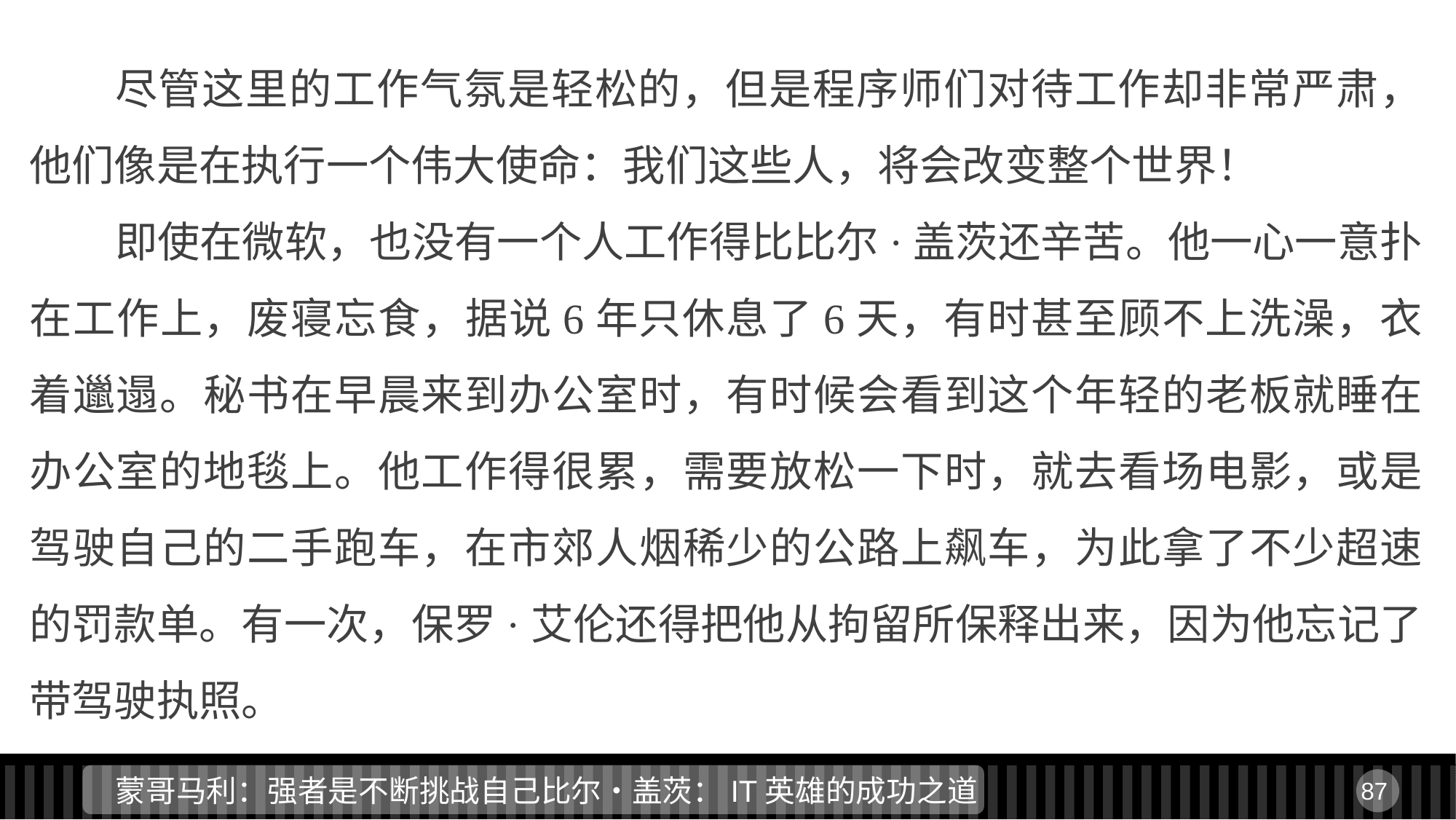

尽管这里的工作气氛是轻松的，但是程序师们对待工作却非常严肃，他们像是在执行一个伟大使命：我们这些人，将会改变整个世界！
即使在微软，也没有一个人工作得比比尔·盖茨还辛苦。他一心一意扑在工作上，废寝忘食，据说6年只休息了6天，有时甚至顾不上洗澡，衣着邋遢。秘书在早晨来到办公室时，有时候会看到这个年轻的老板就睡在办公室的地毯上。他工作得很累，需要放松一下时，就去看场电影，或是驾驶自己的二手跑车，在市郊人烟稀少的公路上飙车，为此拿了不少超速的罚款单。有一次，保罗·艾伦还得把他从拘留所保释出来，因为他忘记了带驾驶执照。